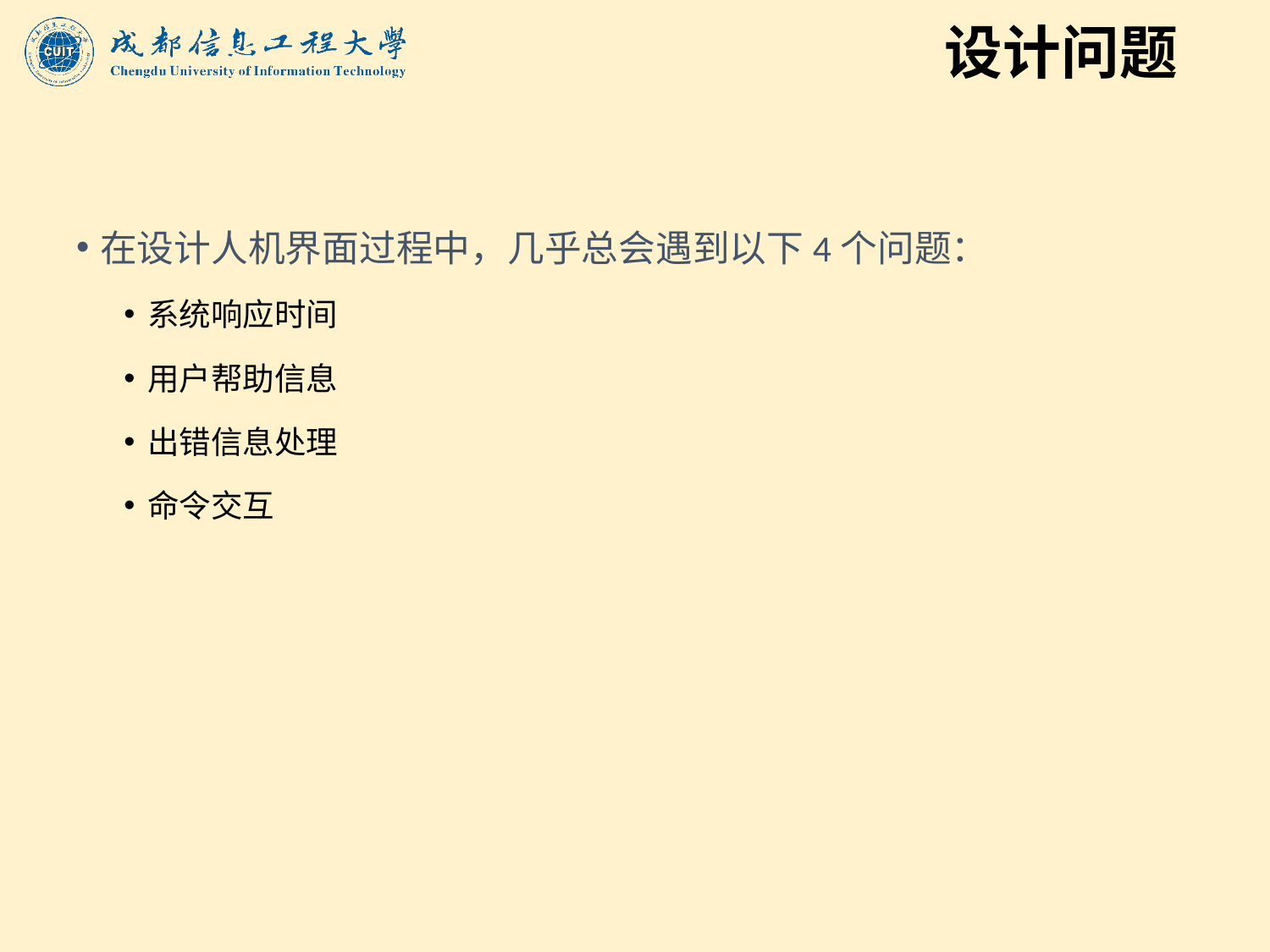

# 设计问题
在设计人机界面过程中，几乎总会遇到以下4个问题：
系统响应时间
用户帮助信息
出错信息处理
命令交互